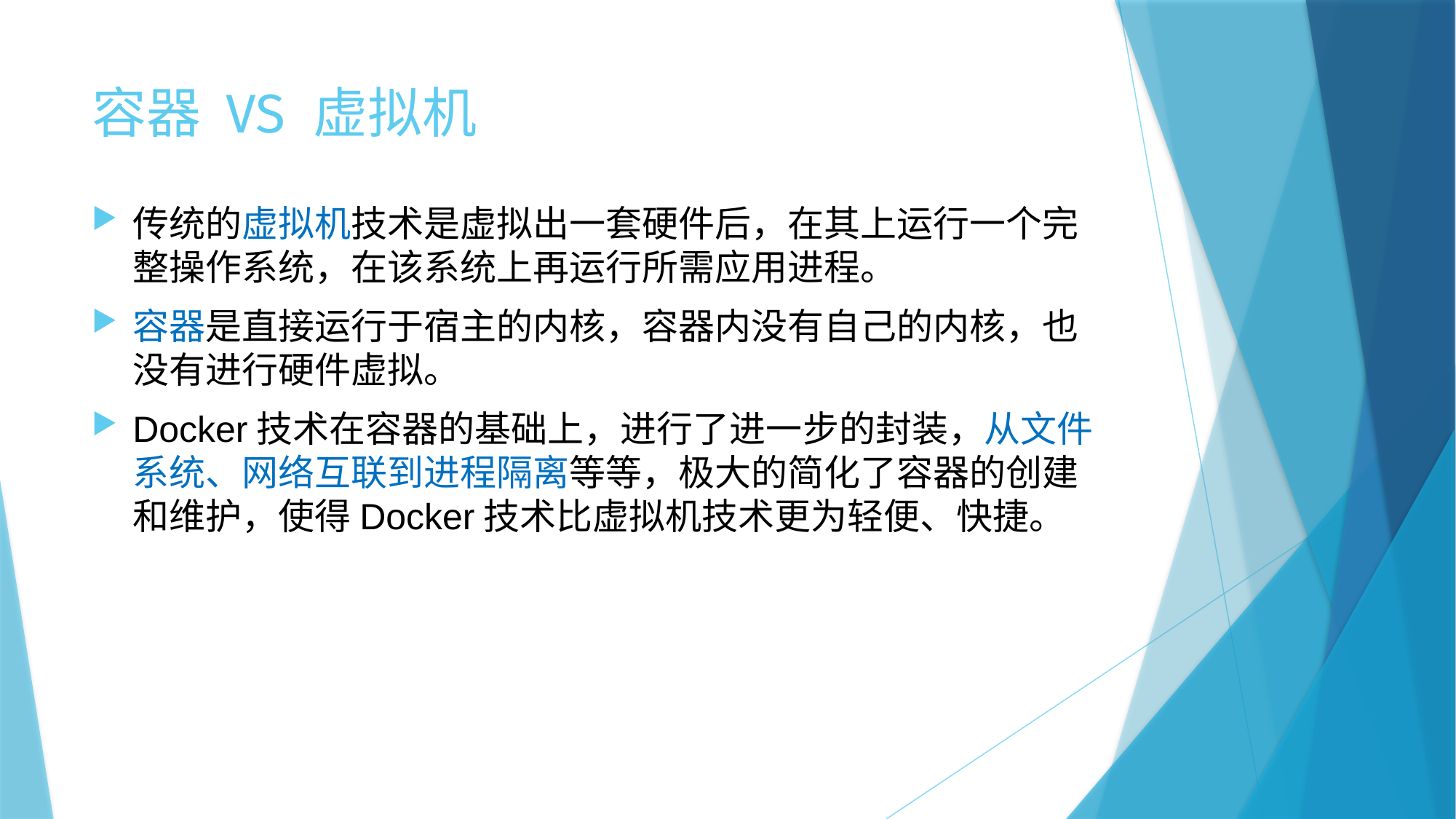

# 容器 VS 虚拟机
传统的虚拟机技术是虚拟出一套硬件后，在其上运行一个完整操作系统，在该系统上再运行所需应用进程。
容器是直接运行于宿主的内核，容器内没有自己的内核，也没有进行硬件虚拟。
Docker技术在容器的基础上，进行了进一步的封装，从文件系统、网络互联到进程隔离等等，极大的简化了容器的创建和维护，使得Docker技术比虚拟机技术更为轻便、快捷。